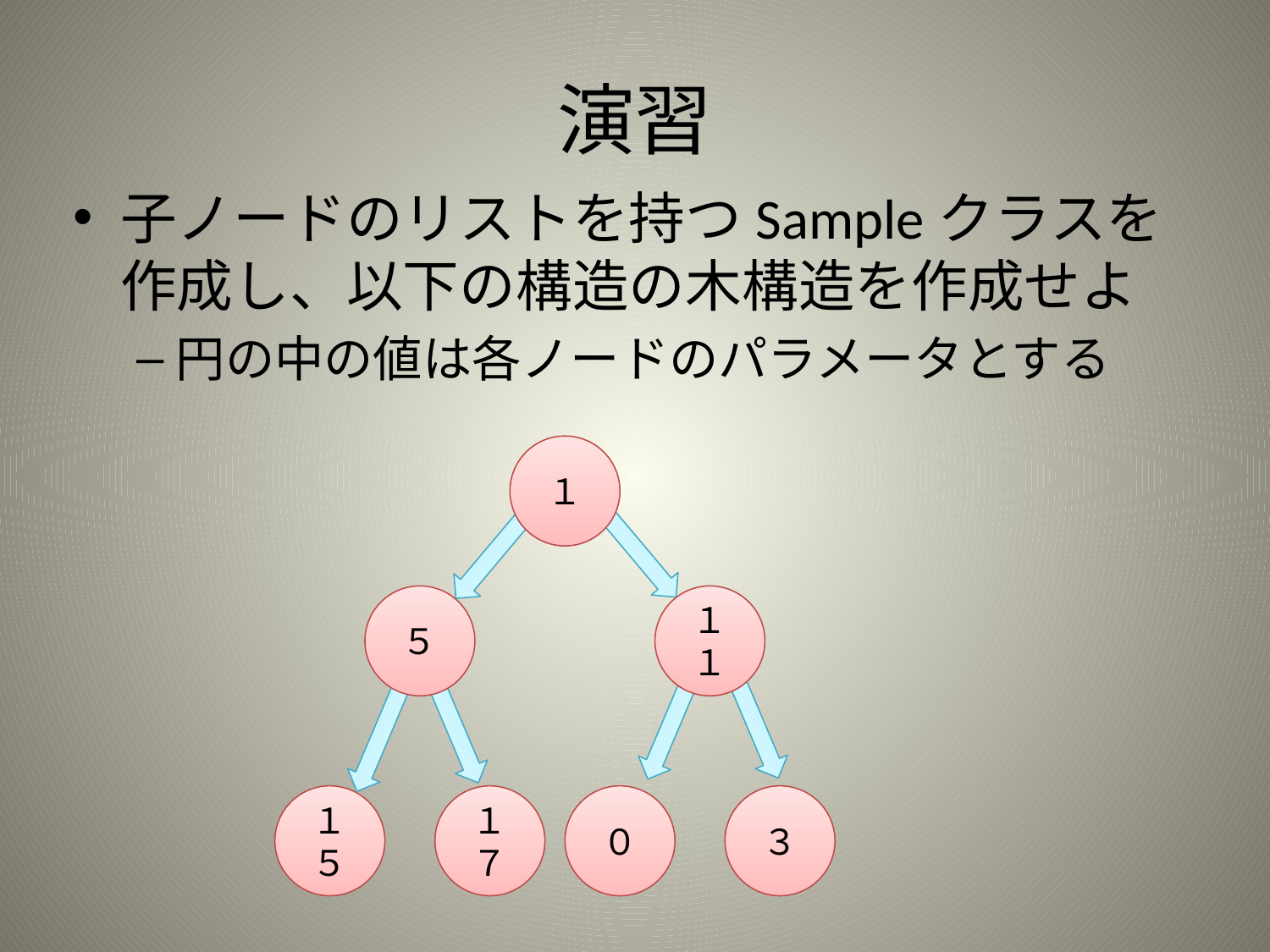

# 演習
子ノードのリストを持つSampleクラスを作成し、以下の構造の木構造を作成せよ
円の中の値は各ノードのパラメータとする
１

５
１１

１５
１７
０
３